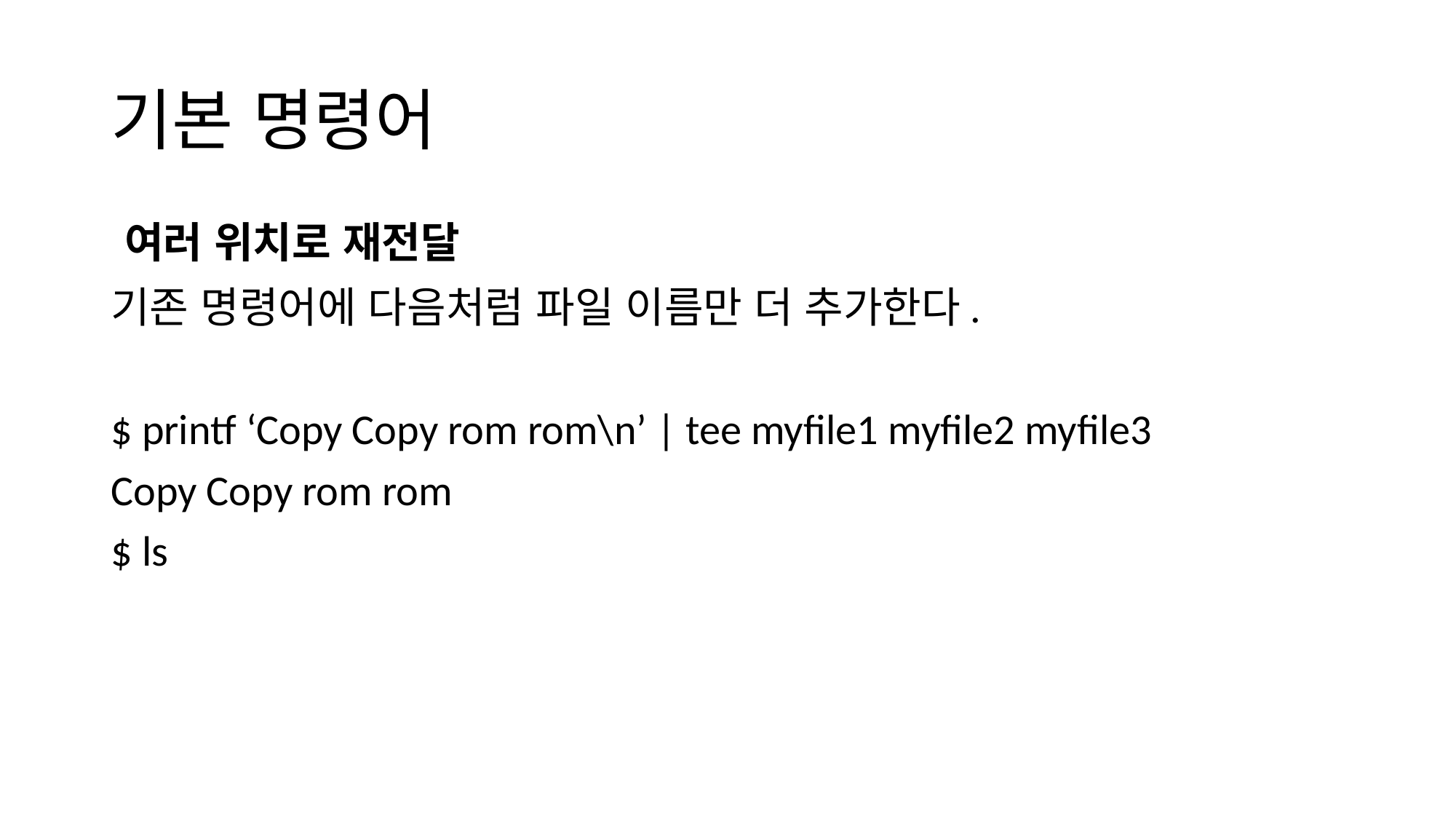

# 기본 명령어
여러 위치로 재전달
기존 명령어에 다음처럼 파일 이름만 더 추가한다.

$ printf ‘Copy Copy rom rom\n’ | tee myfile1 myfile2 myfile3
Copy Copy rom rom
$ ls